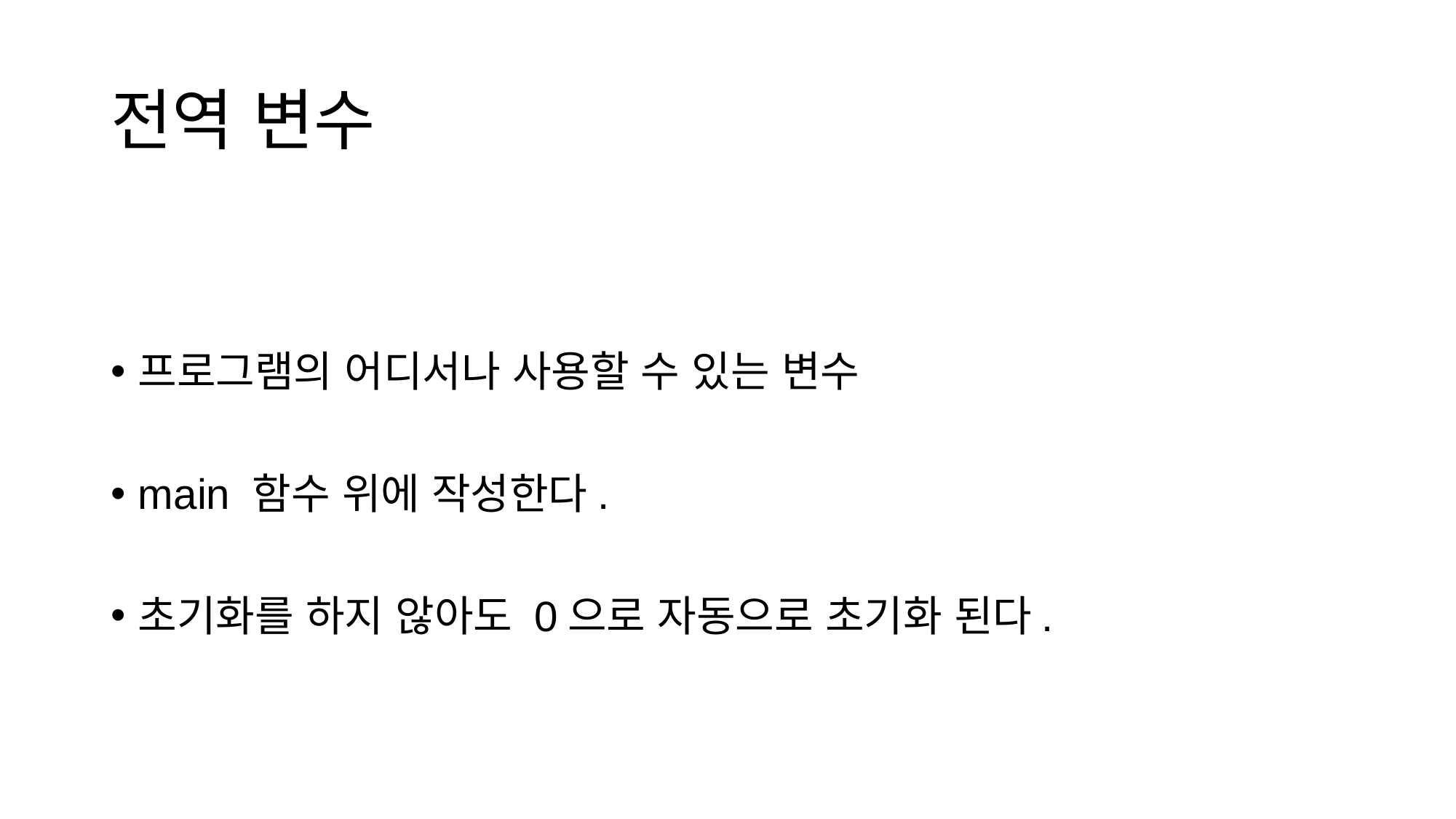

# 전역 변수

프로그램의 어디서나 사용할 수 있는 변수

main 함수 위에 작성한다.

초기화를 하지 않아도 0으로 자동으로 초기화 된다.